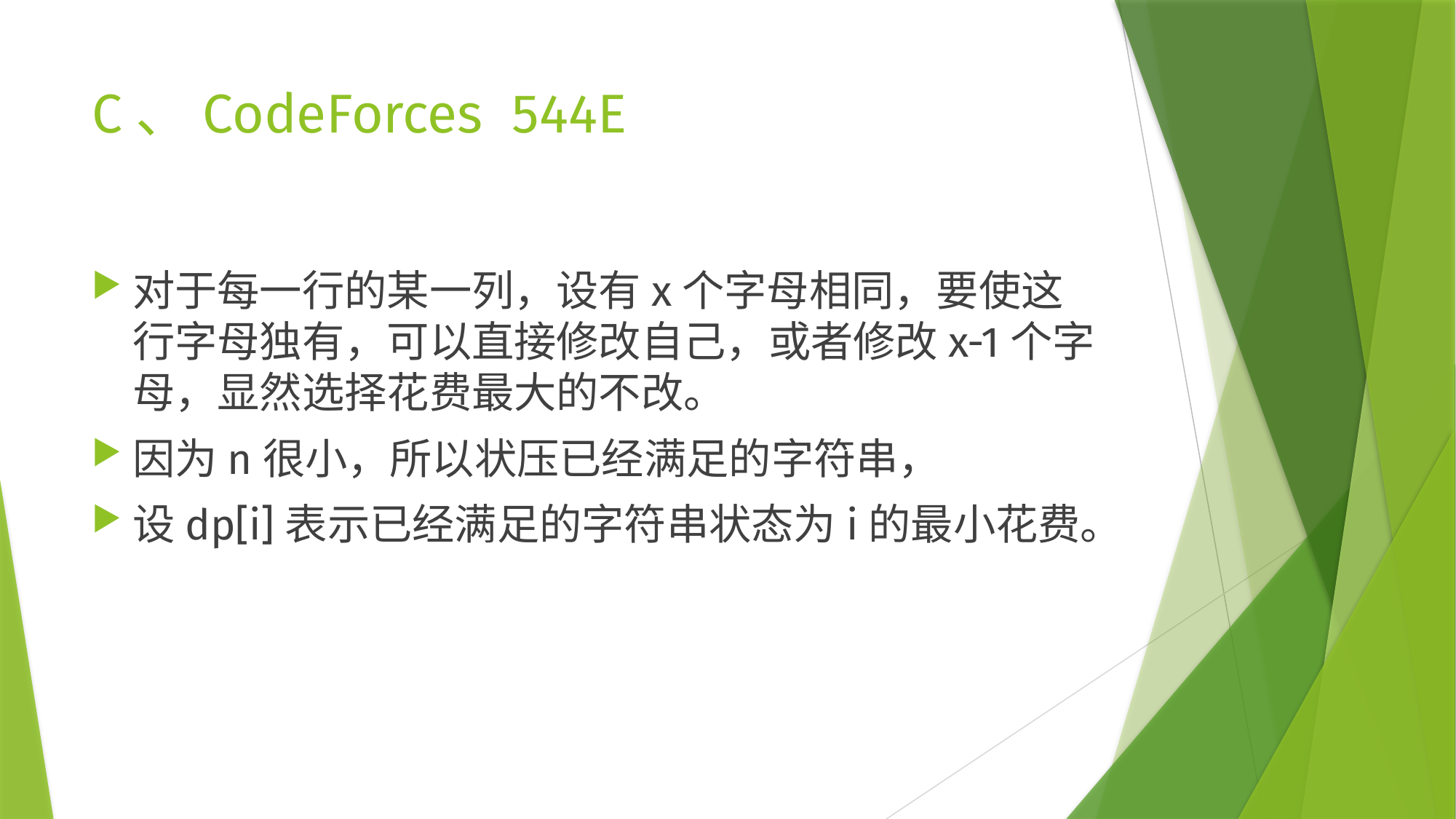

# C、CodeForces  544E
对于每一行的某一列，设有x个字母相同，要使这行字母独有，可以直接修改自己，或者修改x-1个字母，显然选择花费最大的不改。
因为n很小，所以状压已经满足的字符串，
设dp[i]表示已经满足的字符串状态为i的最小花费。